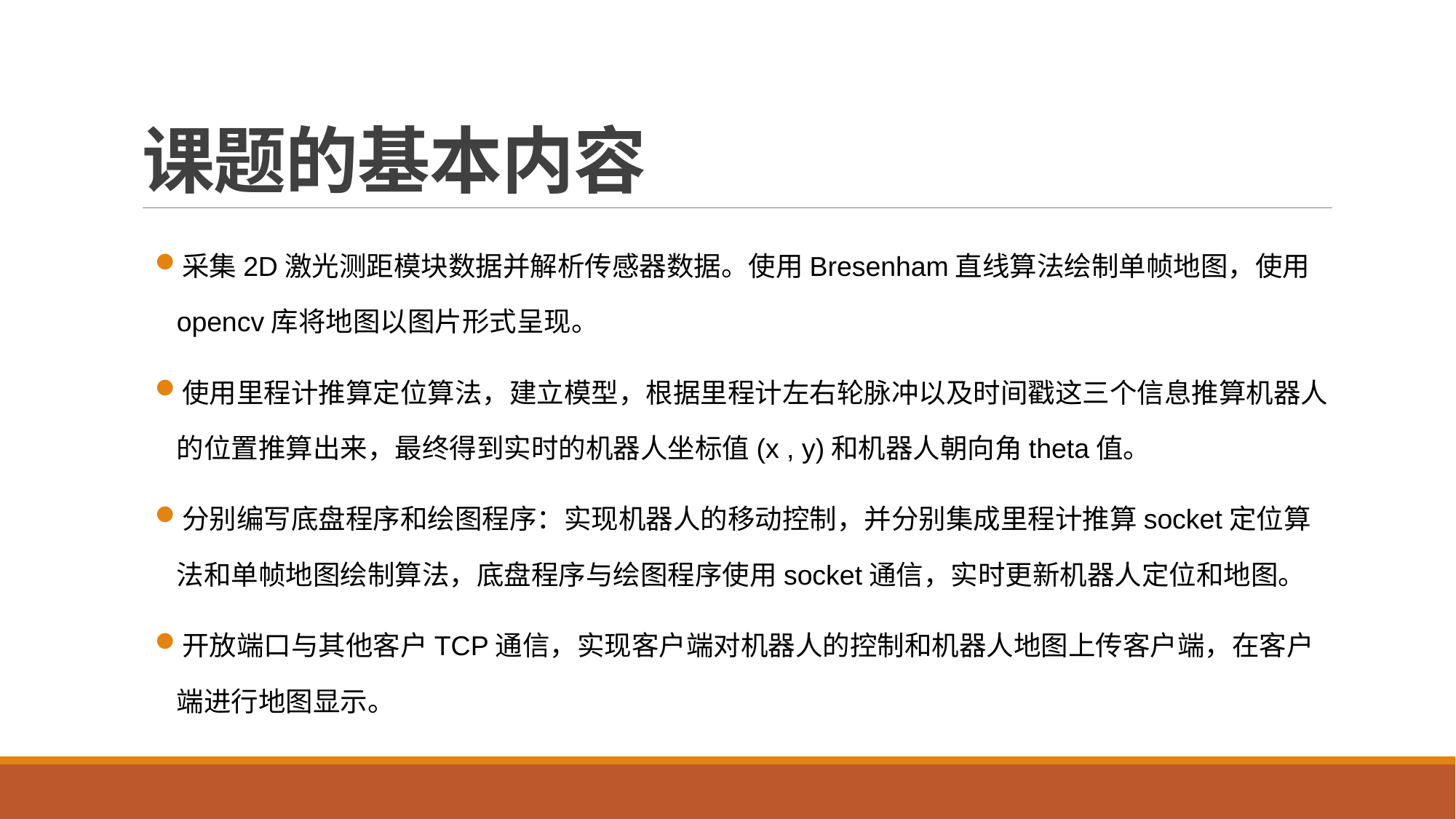

# 课题的基本内容
采集2D激光测距模块数据并解析传感器数据。使用Bresenham直线算法绘制单帧地图，使用opencv库将地图以图片形式呈现。
使用里程计推算定位算法，建立模型，根据里程计左右轮脉冲以及时间戳这三个信息推算机器人的位置推算出来，最终得到实时的机器人坐标值(x , y)和机器人朝向角theta值。
分别编写底盘程序和绘图程序：实现机器人的移动控制，并分别集成里程计推算socket定位算法和单帧地图绘制算法，底盘程序与绘图程序使用socket通信，实时更新机器人定位和地图。
开放端口与其他客户TCP通信，实现客户端对机器人的控制和机器人地图上传客户端，在客户端进行地图显示。